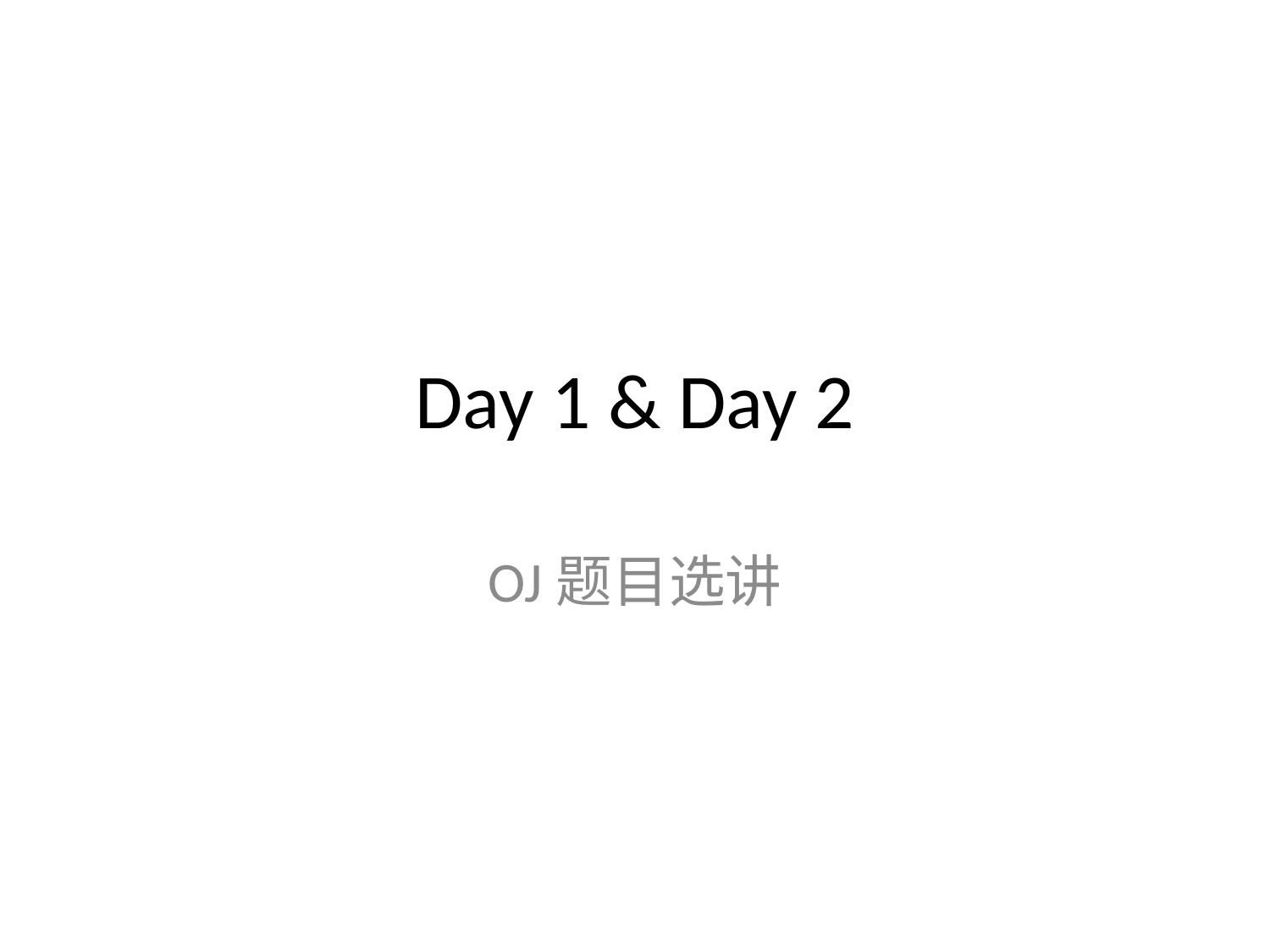

# Day 1 & Day 2
OJ题目选讲